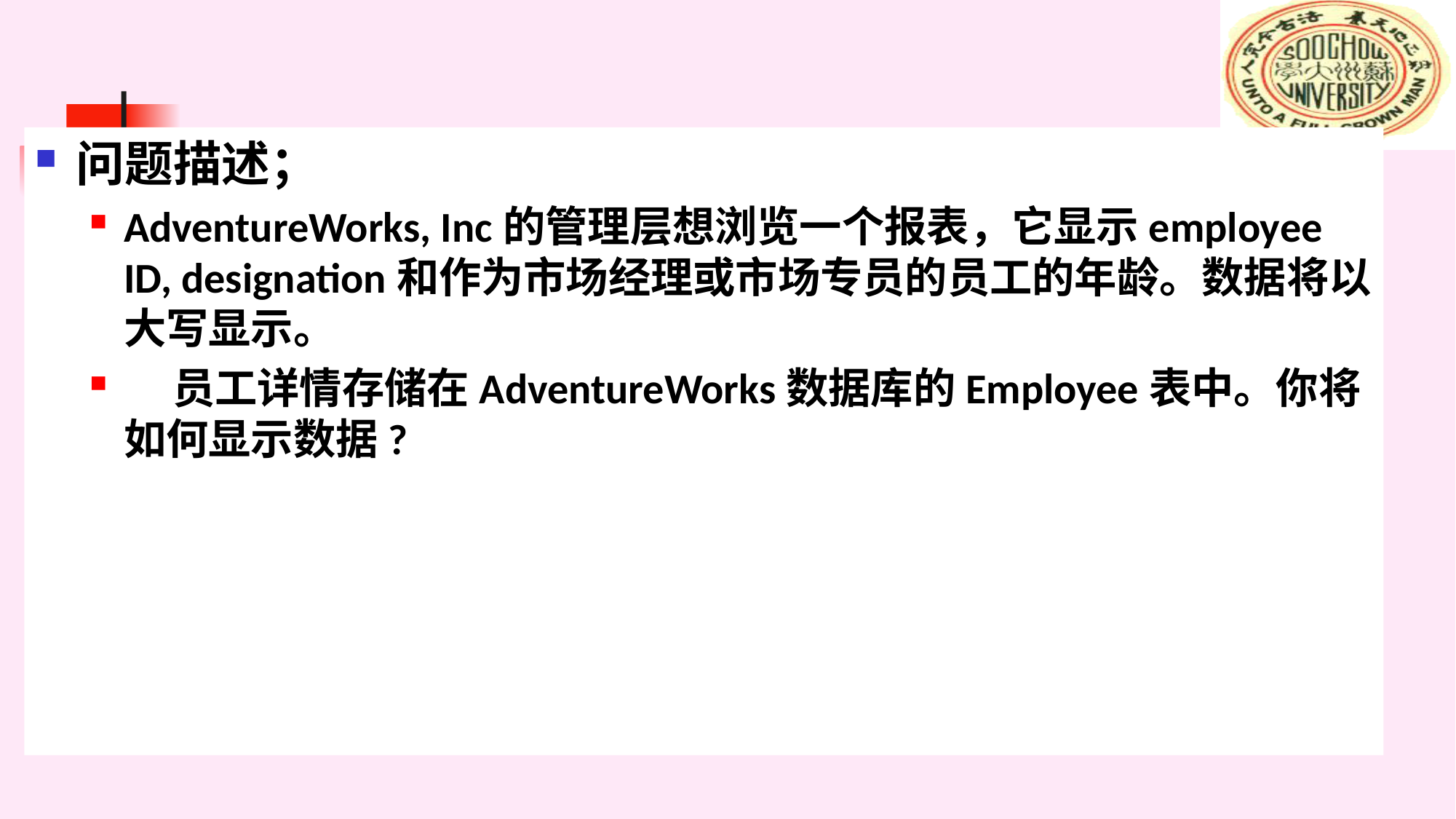

#
问题描述；
AdventureWorks, Inc的管理层想浏览一个报表，它显示employee ID, designation和作为市场经理或市场专员的员工的年龄。数据将以大写显示。
    员工详情存储在AdventureWorks数据库的Employee表中。你将如何显示数据?